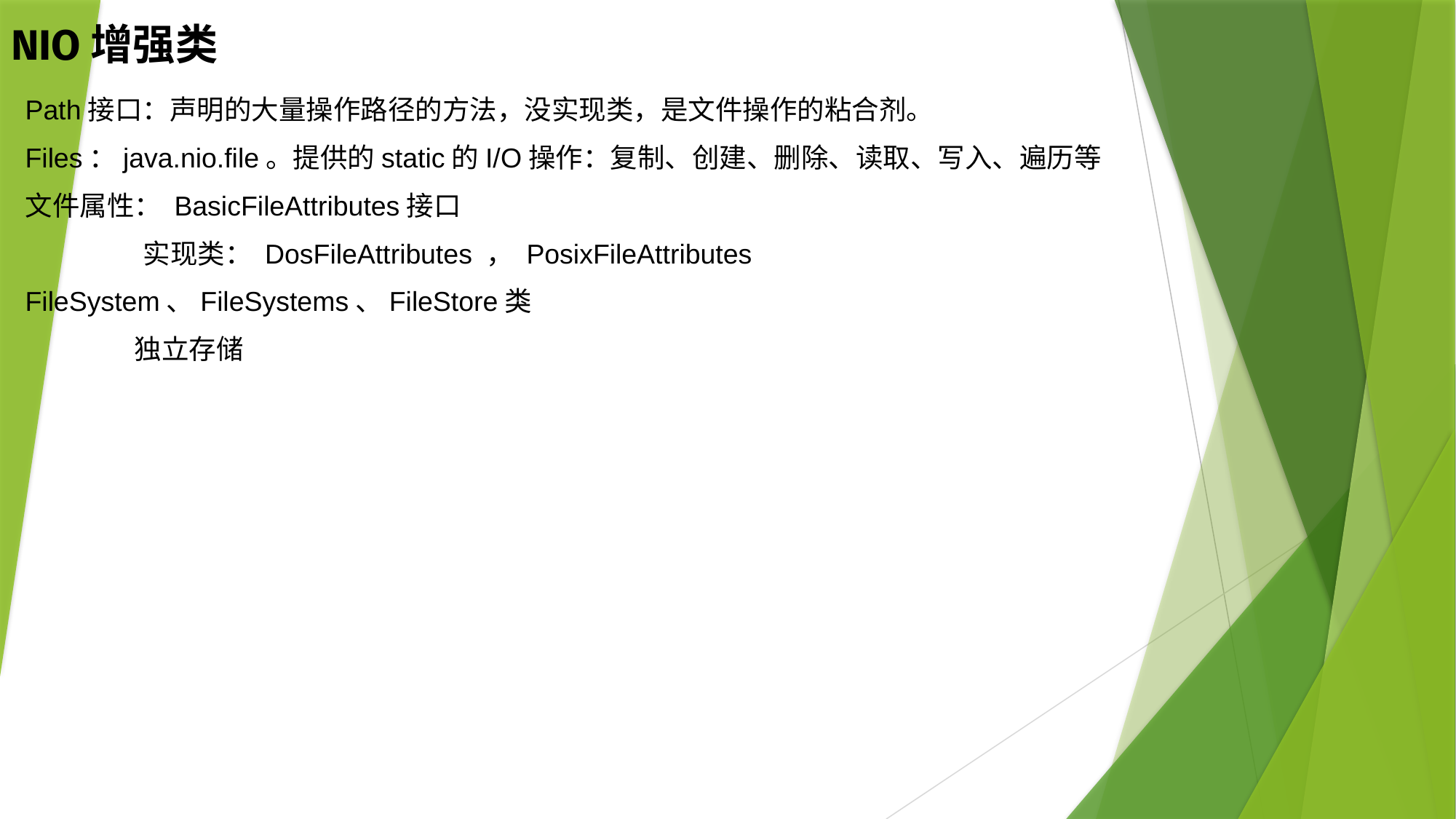

# NIO增强类
Path接口：声明的大量操作路径的方法，没实现类，是文件操作的粘合剂。
Files：java.nio.file。提供的static的I/O操作：复制、创建、删除、读取、写入、遍历等
文件属性： BasicFileAttributes接口
                  实现类： DosFileAttributes ， PosixFileAttributes
FileSystem、FileSystems、FileStore类
	独立存储